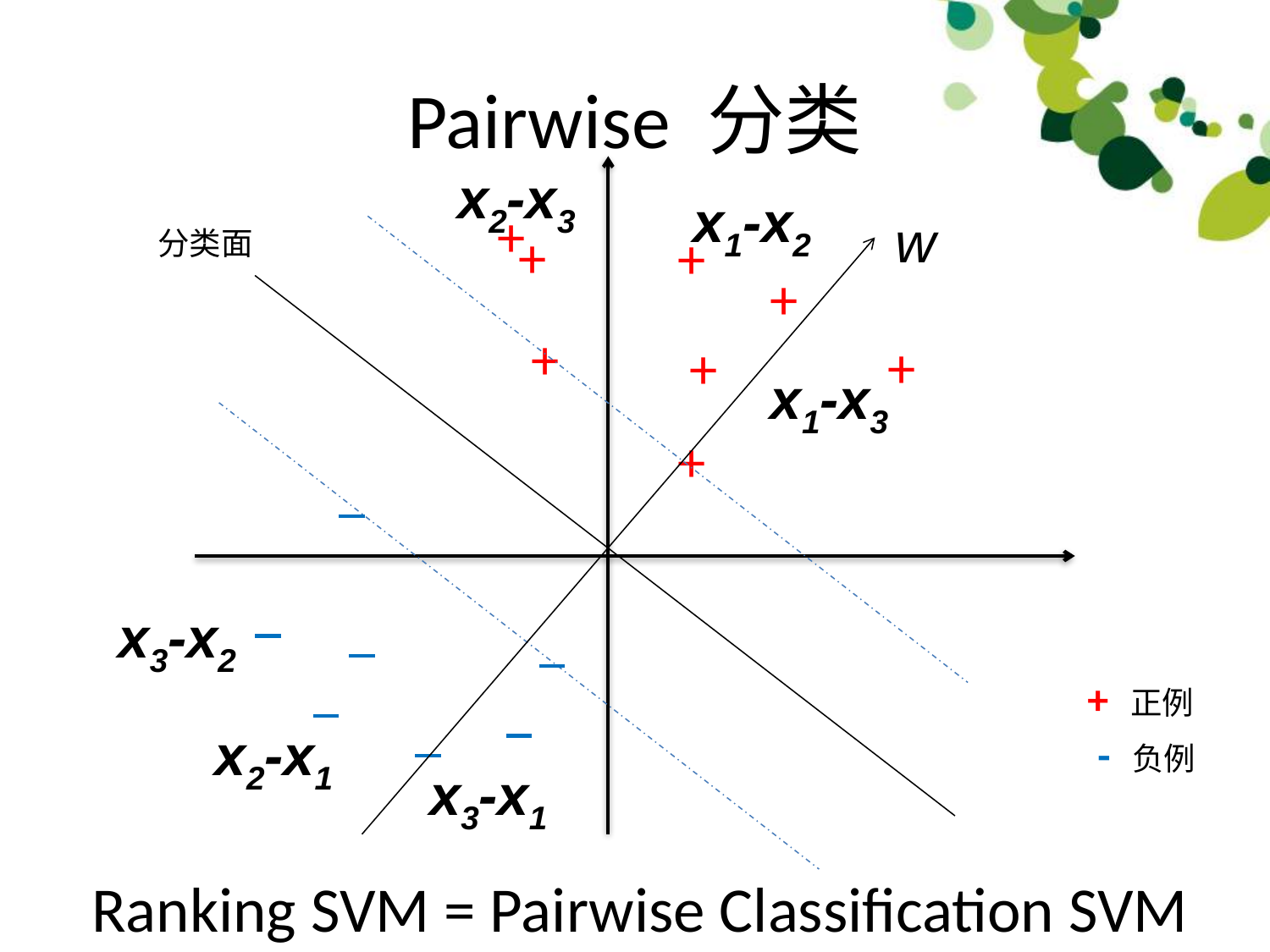

# Pairwise 分类
x2-x3
x1-x2
+
w
+
+
分类面
+
+
+
+
x1-x3
+
x3-x2
+  正例
x2-x1
-  负例
x3-x1
Ranking SVM = Pairwise Classification SVM